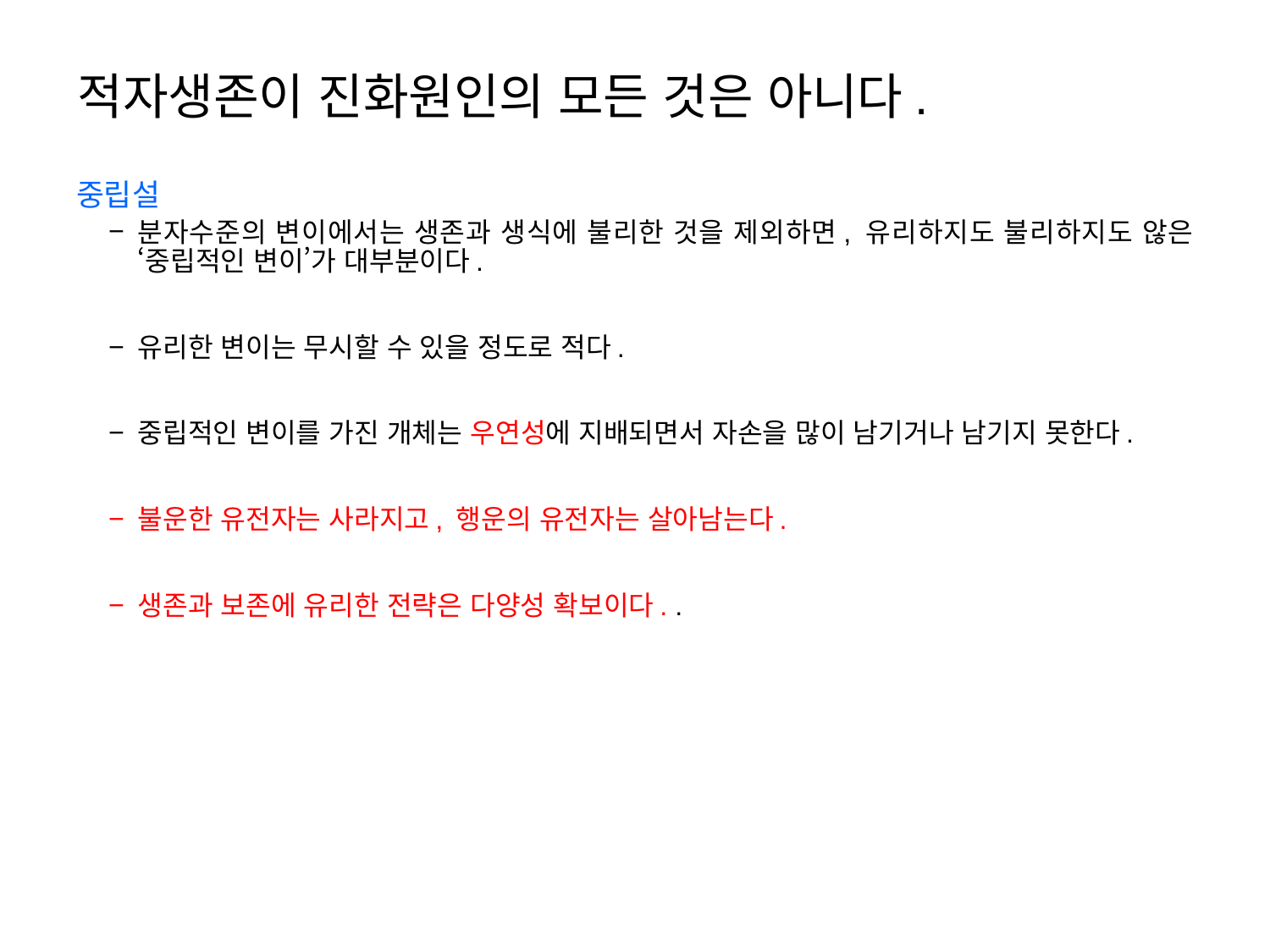

# 적자생존이 진화원인의 모든 것은 아니다.
중립설
분자수준의 변이에서는 생존과 생식에 불리한 것을 제외하면, 유리하지도 불리하지도 않은 ‘중립적인 변이’가 대부분이다.

유리한 변이는 무시할 수 있을 정도로 적다.

중립적인 변이를 가진 개체는 우연성에 지배되면서 자손을 많이 남기거나 남기지 못한다.

불운한 유전자는 사라지고, 행운의 유전자는 살아남는다.

생존과 보존에 유리한 전략은 다양성 확보이다. .